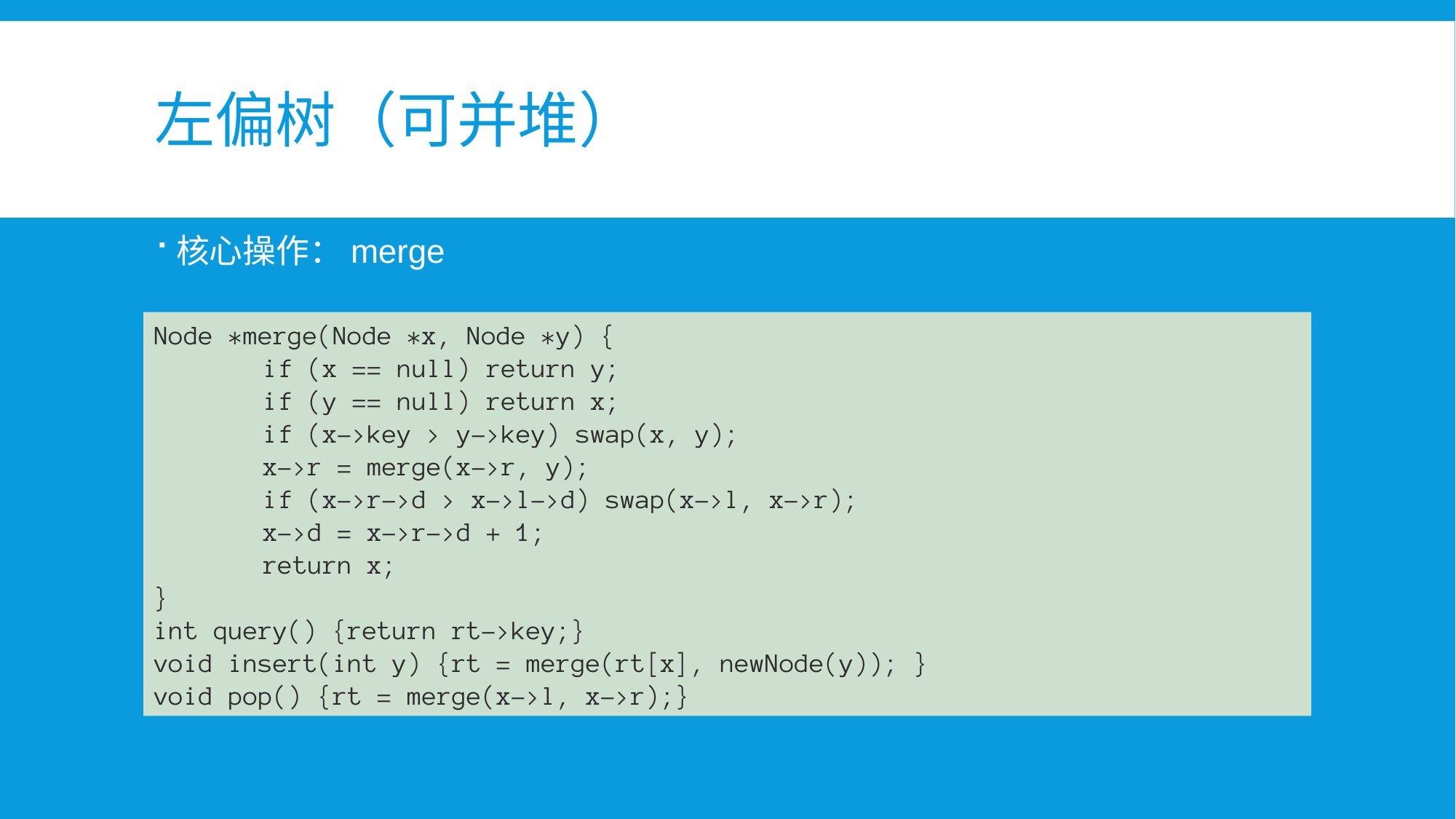

# 左偏树（可并堆）
核心操作：merge
Node *merge(Node *x, Node *y) {
	if (x == null) return y;
	if (y == null) return x;
	if (x->key > y->key) swap(x, y);
	x->r = merge(x->r, y);
	if (x->r->d > x->l->d) swap(x->l, x->r);
	x->d = x->r->d + 1;
	return x;
}
int query() {return rt->key;}
void insert(int y) {rt = merge(rt[x], newNode(y)); }
void pop() {rt = merge(x->l, x->r);}